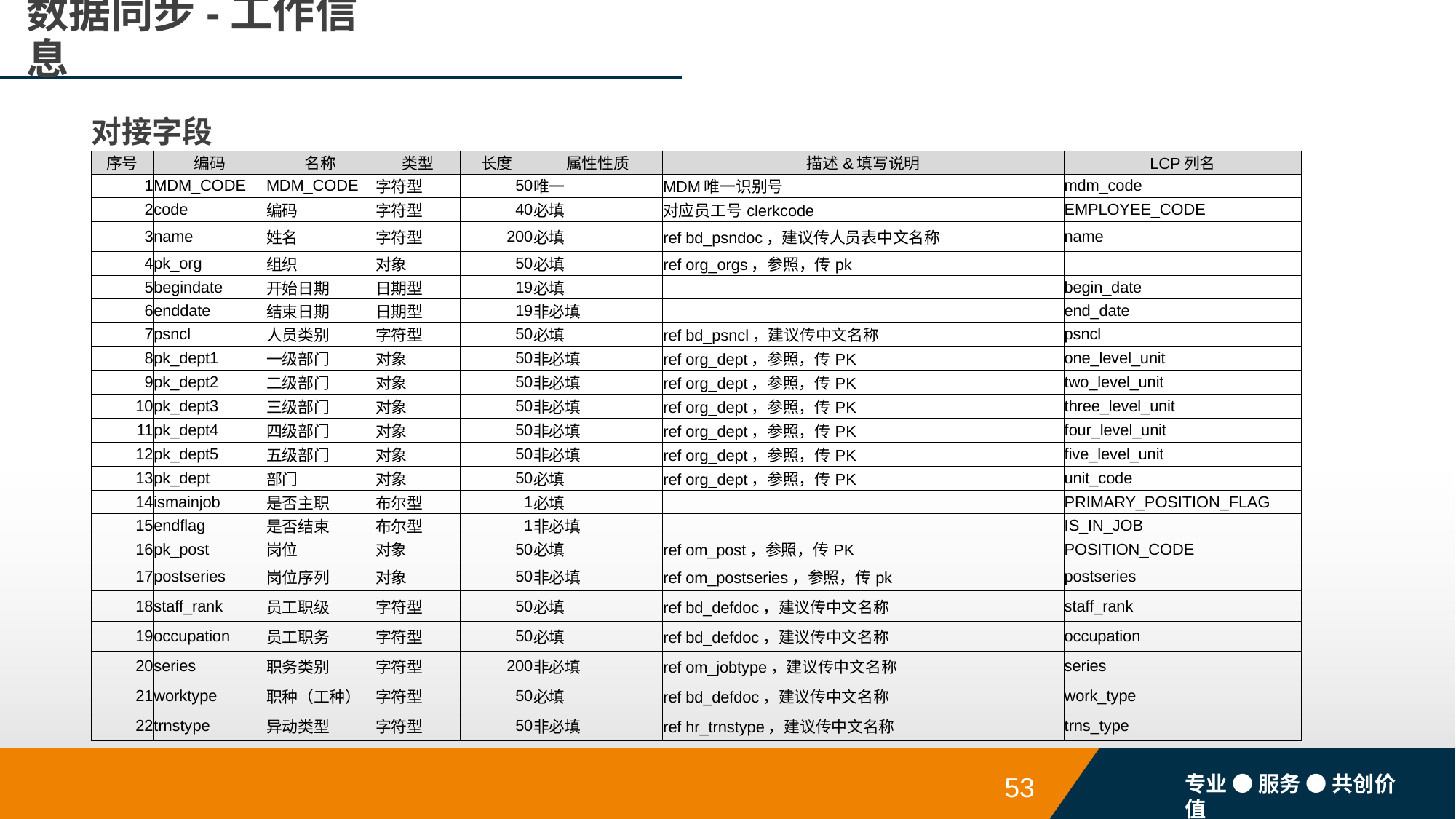

# 数据同步-工作信息
对接字段
| 序号 | 编码 | 名称 | 类型 | 长度 | 属性性质 | 描述&填写说明 | LCP列名 |
| --- | --- | --- | --- | --- | --- | --- | --- |
| 1 | MDM\_CODE | MDM\_CODE | 字符型 | 50 | 唯一 | MDM唯一识别号 | mdm\_code |
| 2 | code | 编码 | 字符型 | 40 | 必填 | 对应员工号clerkcode | EMPLOYEE\_CODE |
| 3 | name | 姓名 | 字符型 | 200 | 必填 | ref bd\_psndoc，建议传人员表中文名称 | name |
| 4 | pk\_org | 组织 | 对象 | 50 | 必填 | ref org\_orgs，参照，传pk |  |
| 5 | begindate | 开始日期 | 日期型 | 19 | 必填 |  | begin\_date |
| 6 | enddate | 结束日期 | 日期型 | 19 | 非必填 |  | end\_date |
| 7 | psncl | 人员类别 | 字符型 | 50 | 必填 | ref bd\_psncl，建议传中文名称 | psncl |
| 8 | pk\_dept1 | 一级部门 | 对象 | 50 | 非必填 | ref org\_dept，参照，传PK | one\_level\_unit |
| 9 | pk\_dept2 | 二级部门 | 对象 | 50 | 非必填 | ref org\_dept，参照，传PK | two\_level\_unit |
| 10 | pk\_dept3 | 三级部门 | 对象 | 50 | 非必填 | ref org\_dept，参照，传PK | three\_level\_unit |
| 11 | pk\_dept4 | 四级部门 | 对象 | 50 | 非必填 | ref org\_dept，参照，传PK | four\_level\_unit |
| 12 | pk\_dept5 | 五级部门 | 对象 | 50 | 非必填 | ref org\_dept，参照，传PK | five\_level\_unit |
| 13 | pk\_dept | 部门 | 对象 | 50 | 必填 | ref org\_dept，参照，传PK | unit\_code |
| 14 | ismainjob | 是否主职 | 布尔型 | 1 | 必填 |  | PRIMARY\_POSITION\_FLAG |
| 15 | endflag | 是否结束 | 布尔型 | 1 | 非必填 |  | IS\_IN\_JOB |
| 16 | pk\_post | 岗位 | 对象 | 50 | 必填 | ref om\_post，参照，传PK | POSITION\_CODE |
| 17 | postseries | 岗位序列 | 对象 | 50 | 非必填 | ref om\_postseries，参照，传pk | postseries |
| 18 | staff\_rank | 员工职级 | 字符型 | 50 | 必填 | ref bd\_defdoc，建议传中文名称 | staff\_rank |
| 19 | occupation | 员工职务 | 字符型 | 50 | 必填 | ref bd\_defdoc，建议传中文名称 | occupation |
| 20 | series | 职务类别 | 字符型 | 200 | 非必填 | ref om\_jobtype，建议传中文名称 | series |
| 21 | worktype | 职种（工种） | 字符型 | 50 | 必填 | ref bd\_defdoc，建议传中文名称 | work\_type |
| 22 | trnstype | 异动类型 | 字符型 | 50 | 非必填 | ref hr\_trnstype，建议传中文名称 | trns\_type |